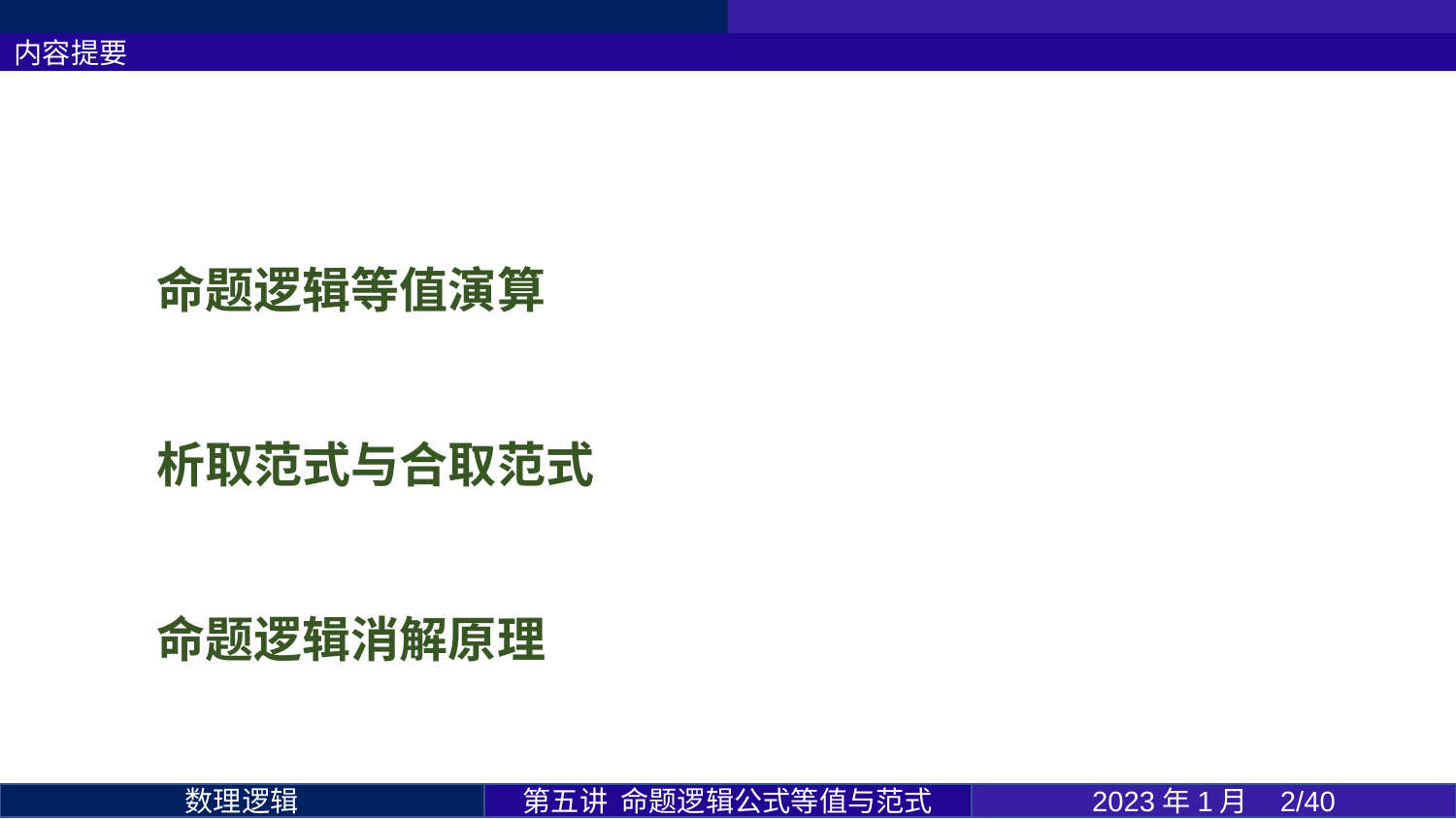

内容提要
命题逻辑等值演算
析取范式与合取范式
命题逻辑消解原理
第五讲  命题逻辑公式等值与范式
2023年1月    2/40
数理逻辑